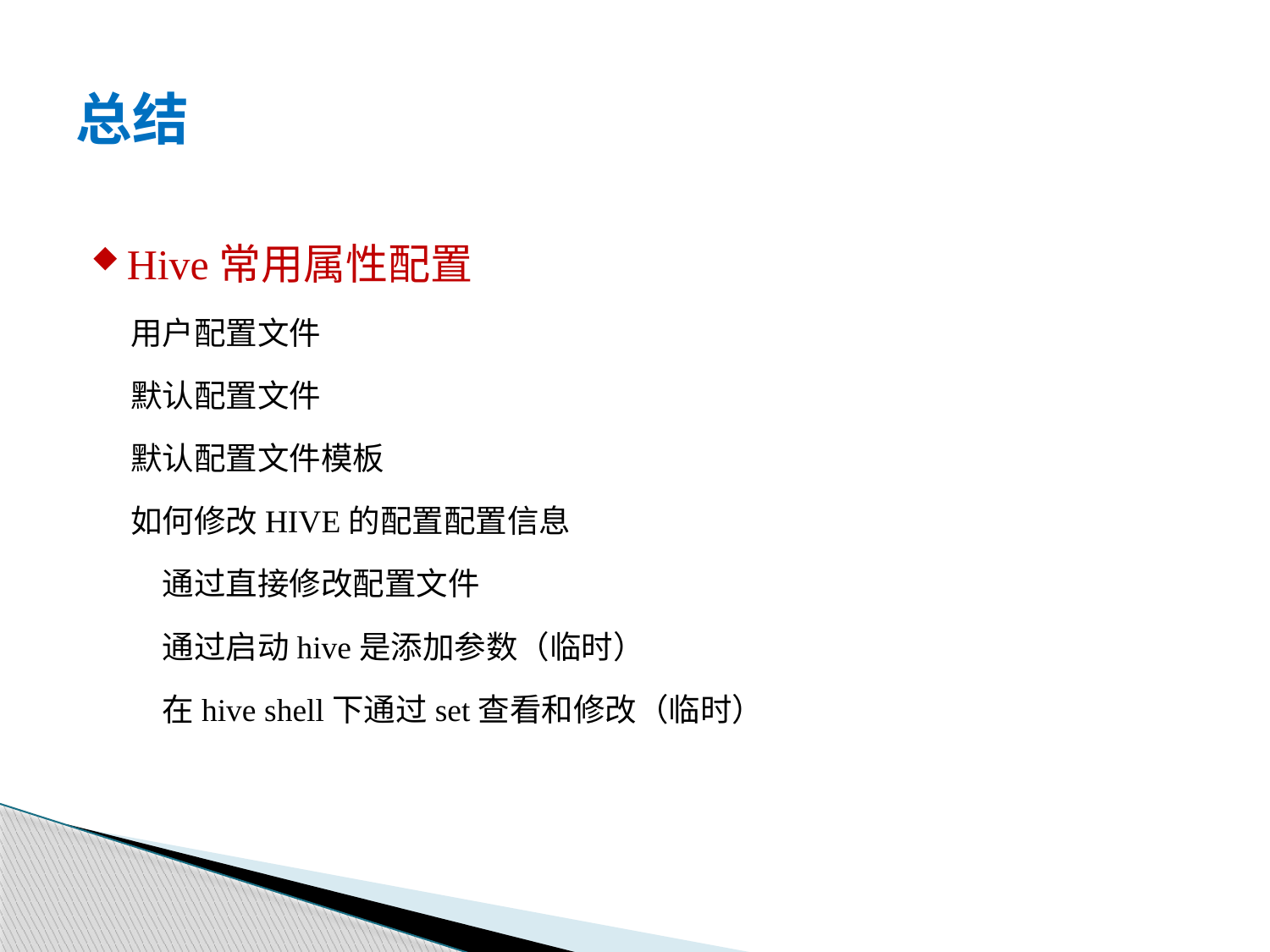

# 总结
Hive常用属性配置
用户配置文件
默认配置文件
默认配置文件模板
如何修改HIVE的配置配置信息
	通过直接修改配置文件
	通过启动hive是添加参数（临时）
	在hive shell下通过set查看和修改（临时）